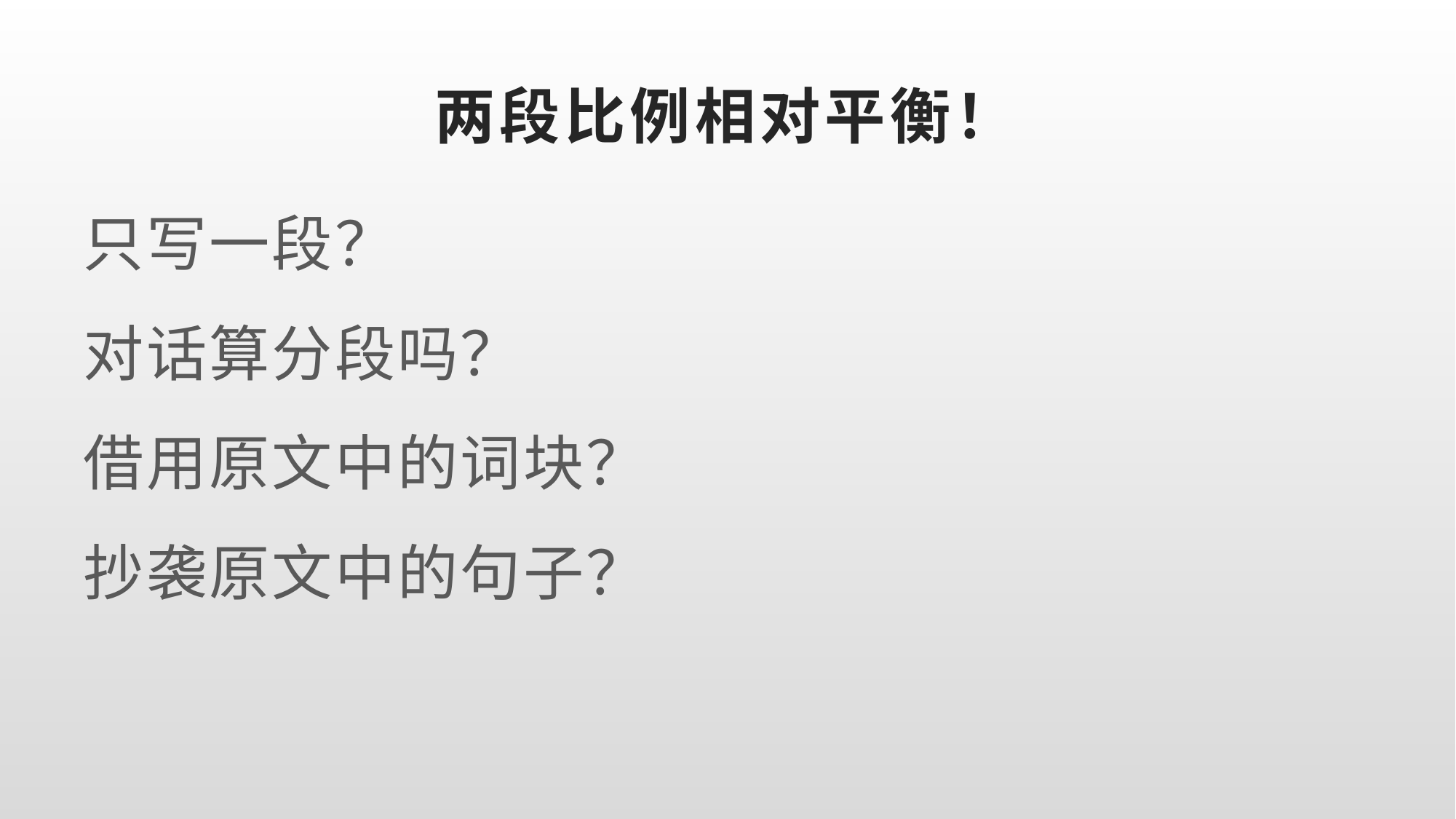

# 两段比例相对平衡！
只写一段？
对话算分段吗？
借用原文中的词块？
抄袭原文中的句子？